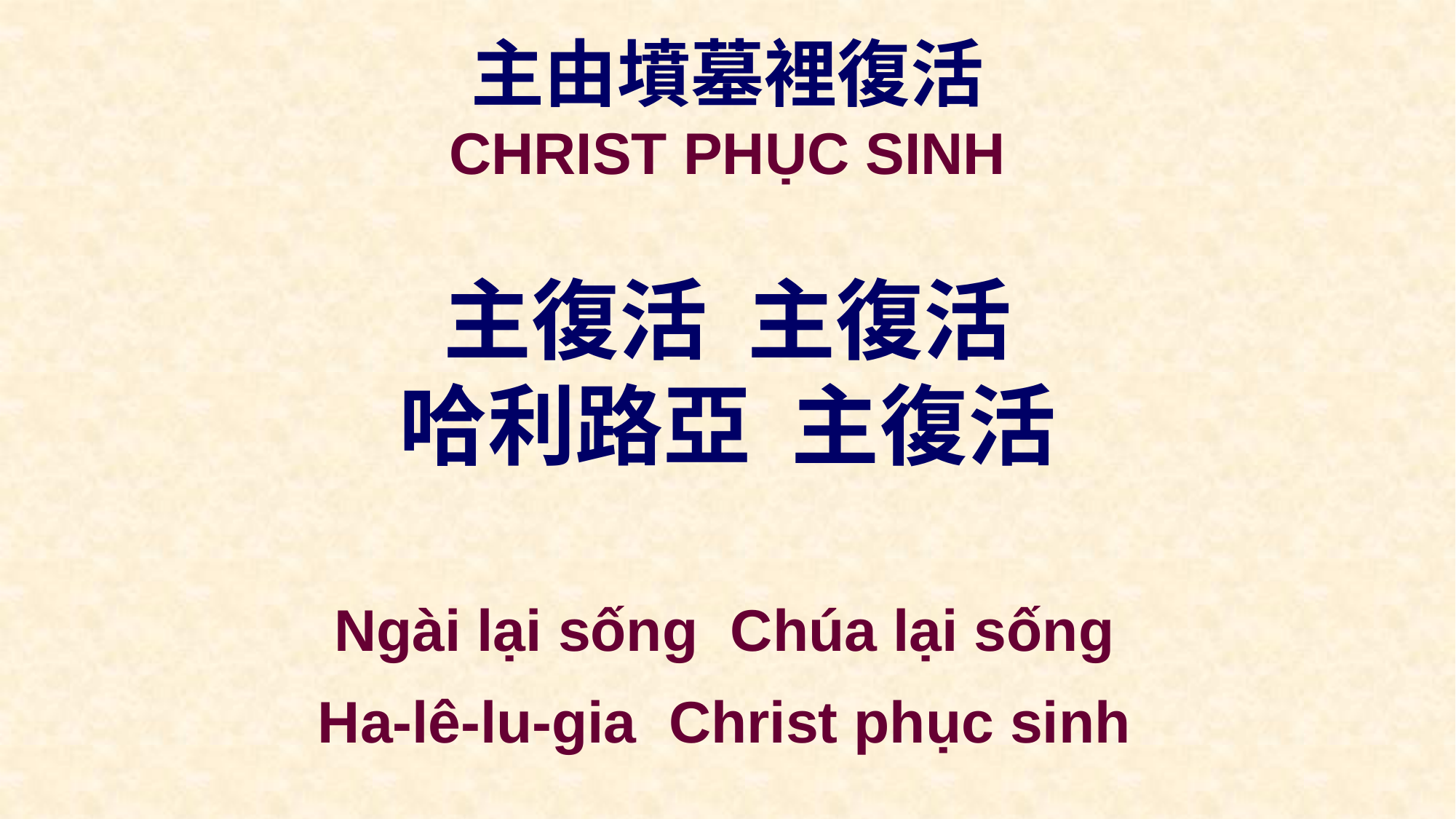

主由墳墓裡復活
CHRIST PHỤC SINH
主復活  主復活
哈利路亞  主復活
Ngài lại sống  Chúa lại sống
Ha-lê-lu-gia  Christ phục sinh